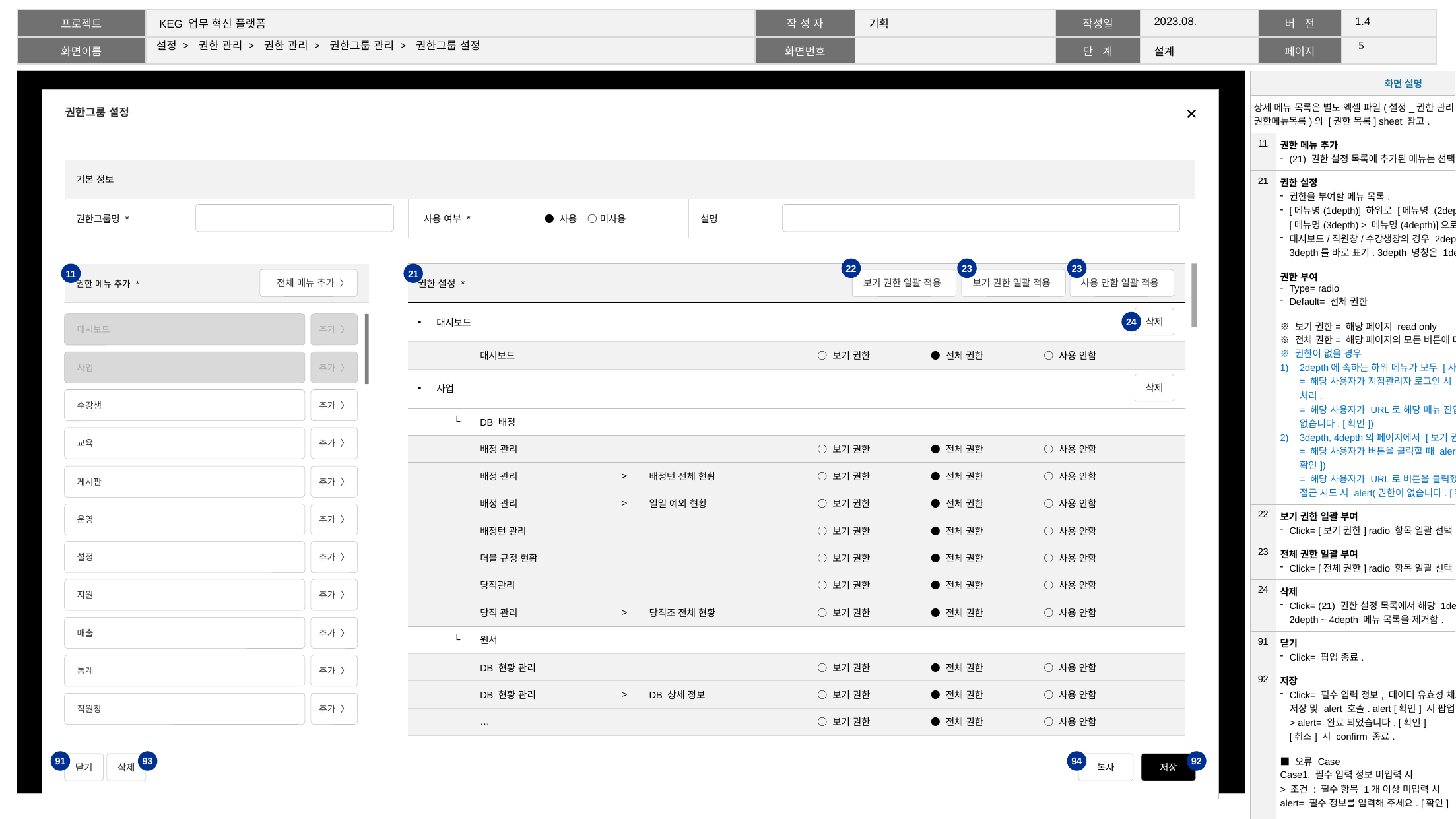

5

# 설정 > 권한 관리 > 권한 관리 > 권한그룹 관리 > 권한그룹 설정
| 화면 설명 |  |
| --- | --- |
| 상세 메뉴 목록은 별도 엑셀 파일(설정\_권한 관리\_권한관리\_권한메뉴목록)의 [권한 목록] sheet 참고. |  |
| 11 | 권한 메뉴 추가 (21) 권한 설정 목록에 추가된 메뉴는 선택 불가 |
| 21 | 권한 설정 권한을 부여할 메뉴 목록. [메뉴명(1depth)] 하위로 [메뉴명 (2depth)] 하위로 [메뉴명(3depth) > 메뉴명(4depth)]으로 구성 대시보드/직원창/수강생창의 경우 2depth 없이 1depth 하위에 3depth를 바로 표기. 3depth 명칭은 1depth와 동일함. 권한 부여 Type= radio Default= 전체 권한 ※ 보기 권한= 해당 페이지 read only ※ 전체 권한= 해당 페이지의 모든 버튼에 대한 랜딩/적용 권한 ※ 권한이 없을 경우 2depth에 속하는 하위 메뉴가 모두 [사용 안함]일 경우 = 해당 사용자가 지점관리자 로그인 시 LNB에서 메뉴 숨김 처리. = 해당 사용자가 URL로 해당 메뉴 진입 시도 시 alert(권한이 없습니다. [확인]) 3depth, 4depth의 페이지에서 [보기 권한]만 있을 경우 = 해당 사용자가 버튼을 클릭할 때 alert(권한이 없습니다. [확인]) = 해당 사용자가 URL로 버튼을 클릭했을 때의 랜딩 페이지로 접근 시도 시 alert(권한이 없습니다. [확인]) |
| 22 | 보기 권한 일괄 부여 Click= [보기 권한] radio 항목 일괄 선택 |
| 23 | 전체 권한 일괄 부여 Click= [전체 권한] radio 항목 일괄 선택 |
| 24 | 삭제 Click= (21) 권한 설정 목록에서 해당 1depth 메뉴와 하위 2depth ~ 4depth 메뉴 목록을 제거함. |
| 91 | 닫기 Click= 팝업 종료. |
| 92 | 저장 Click= 필수 입력 정보, 데이터 유효성 체크 후 정상일 경우 DB 저장 및 alert 호출. alert [확인] 시 팝업 종료. > alert= 완료 되었습니다. [확인] [취소] 시 confirm 종료. ■ 오류 Case Case1. 필수 입력 정보 미입력 시 > 조건 : 필수 항목 1개 이상 미입력 시 alert= 필수 정보를 입력해 주세요. [확인] Case2. 기타 오류 시 alert= 잠시 후 다시 시도해 주세요. [확인] |
| 93 | 삭제 해당 권한그룹에 배정된 사용자가 0일 경우에만 삭제 가능. Click= confirm 호출. Confirm= 해당 권한그룹을 삭제하시겠습니까? > [예]= DB 정보 제거 후 alert. 팝업 종료. Alert= 삭제 되었습니다. [확인] > [아니요] Confirm 종료. ■ 오류 Case Case1. 배정된 사용자가 1명 이상일 경우 Alert= 권한그룹에 배정된 사용자가 있을 경우에는 삭제가 불가능 합니다. [확인] Case2. 해당 권한그룹이 [기본 권한]일 경우 Alert= 기본 권한은 삭제가 불가능 합니다. [확인] |
| 94 | 복사 최초 등록 시에는 버튼 노출되지 않음. Click=해당 권한그룹에 등록된 값을 모든 input 영역에 기입하여 새로운 [권한그룹 설정] 팝업 호출. (최초 저장 전) |
권한그룹 설정
닫기
복사
저장
삭제
| 기본 정보 |  |  |  |  |  |  |  |
| --- | --- | --- | --- | --- | --- | --- | --- |
| 권한그룹명 \* |  | 사용 여부 \* | ● 사용 ○ 미사용 | 설명 |  |  |  |

22
23
23
11
| 권한 메뉴 추가 \* |
| --- |
|  |
|  |
21
| 권한 설정 \* |  |  |  |  |  |  |
| --- | --- | --- | --- | --- | --- | --- |
| 대시보드 |  |  |  |  |  |  |
|  | 대시보드 |  |  | ○ 보기 권한 | ● 전체 권한 | ○ 사용 안함 |
| 사업 |  |  |  |  |  |  |
| └ | DB 배정 |  |  |  |  |  |
|  | 배정 관리 |  |  | ○ 보기 권한 | ● 전체 권한 | ○ 사용 안함 |
|  | 배정 관리 | > | 배정턴 전체 현황 | ○ 보기 권한 | ● 전체 권한 | ○ 사용 안함 |
|  | 배정 관리 | > | 일일 예외 현황 | ○ 보기 권한 | ● 전체 권한 | ○ 사용 안함 |
|  | 배정턴 관리 |  |  | ○ 보기 권한 | ● 전체 권한 | ○ 사용 안함 |
|  | 더블 규정 현황 |  |  | ○ 보기 권한 | ● 전체 권한 | ○ 사용 안함 |
|  | 당직관리 |  |  | ○ 보기 권한 | ● 전체 권한 | ○ 사용 안함 |
|  | 당직 관리 | > | 당직조 전체 현황 | ○ 보기 권한 | ● 전체 권한 | ○ 사용 안함 |
| └ | 원서 |  |  |  |  |  |
|  | DB 현황 관리 |  |  | ○ 보기 권한 | ● 전체 권한 | ○ 사용 안함 |
|  | DB 현황 관리 | > | DB 상세 정보 | ○ 보기 권한 | ● 전체 권한 | ○ 사용 안함 |
|  | … |  |  | ○ 보기 권한 | ● 전체 권한 | ○ 사용 안함 |

전체 메뉴 추가  〉
보기 권한 일괄 적용
보기 권한 일괄 적용
사용 안함 일괄 적용
삭제
24
대시보드
추가  〉

사업
추가  〉
수강생
추가  〉
교육
추가  〉
게시판
추가  〉
운영
추가  〉
설정
추가  〉
지원
추가  〉
매출
추가  〉
통계
추가  〉
직원창
추가  〉
삭제
91
93
94
92